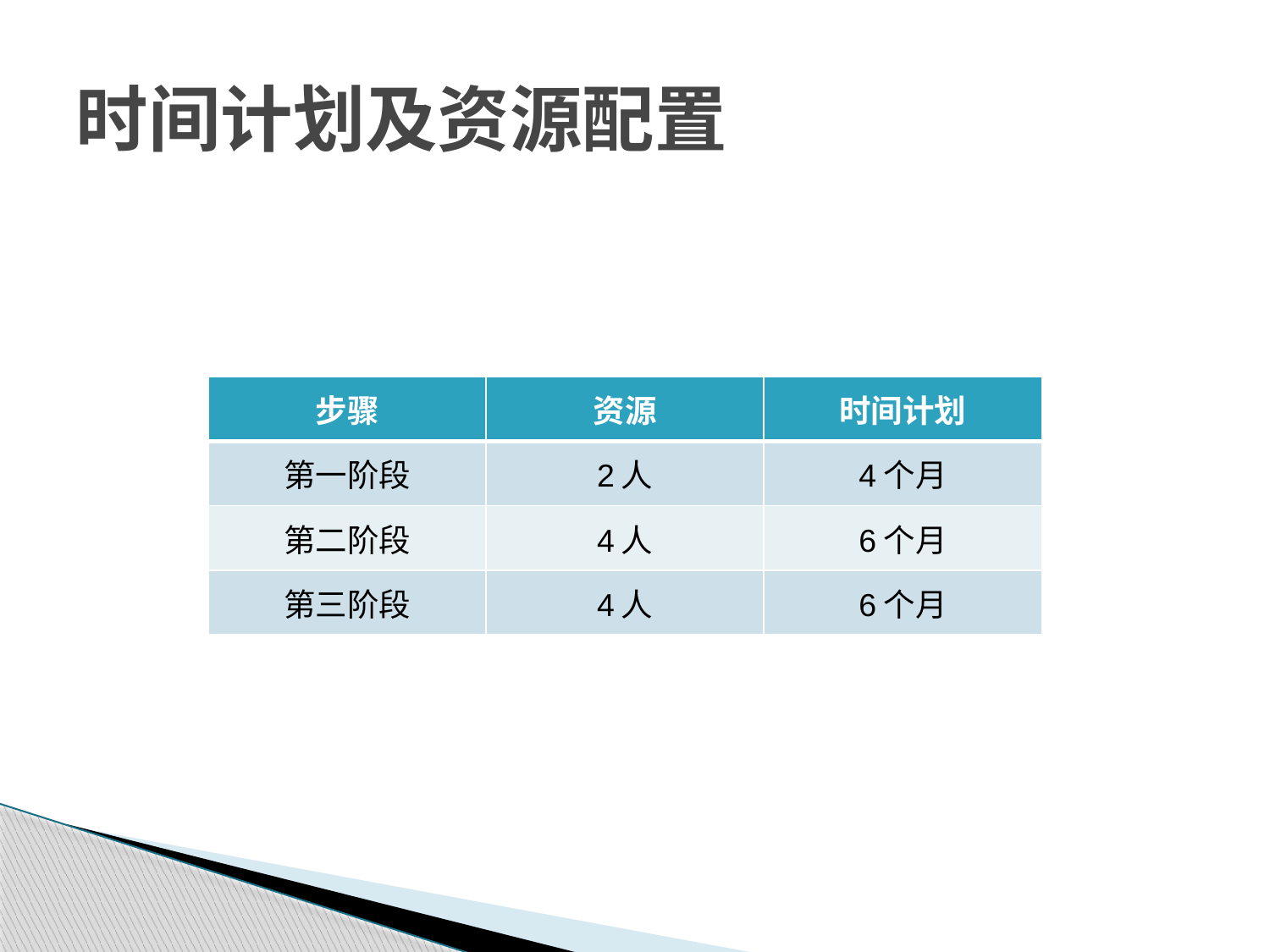

# 时间计划及资源配置
| 步骤 | 资源 | 时间计划 |
| --- | --- | --- |
| 第一阶段 | 2人 | 4个月 |
| 第二阶段 | 4人 | 6个月 |
| 第三阶段 | 4人 | 6个月 |